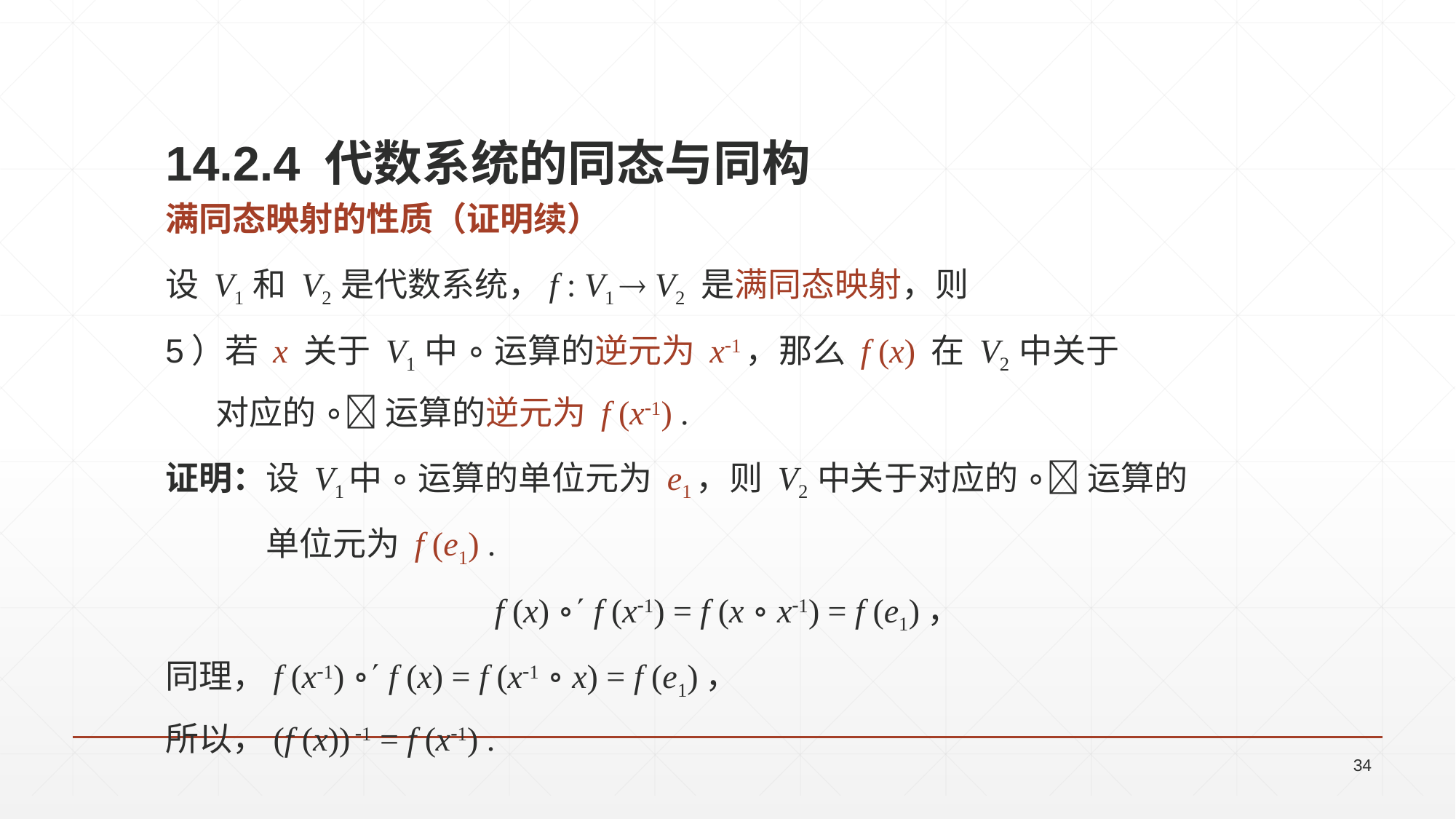

14.2.4 代数系统的同态与同构
满同态映射的性质（证明续）
设 V1 和 V2 是代数系统，f : V1 → V2 是满同态映射，则
5）若 x 关于 V1 中 ∘ 运算的逆元为 x−1，那么 f (x) 在 V2 中关于
	对应的 ∘′ 运算的逆元为 f (x−1) .
证明：设 V1中 ∘ 运算的单位元为 e1，则 V2 中关于对应的 ∘′ 运算的
	单位元为 f (e1) .
f (x) ∘′ f (x−1) = f (x ∘ x−1) = f (e1)，
同理，f (x−1) ∘′ f (x) = f (x−1 ∘ x) = f (e1)，
所以，(f (x)) −1 = f (x−1) .

34